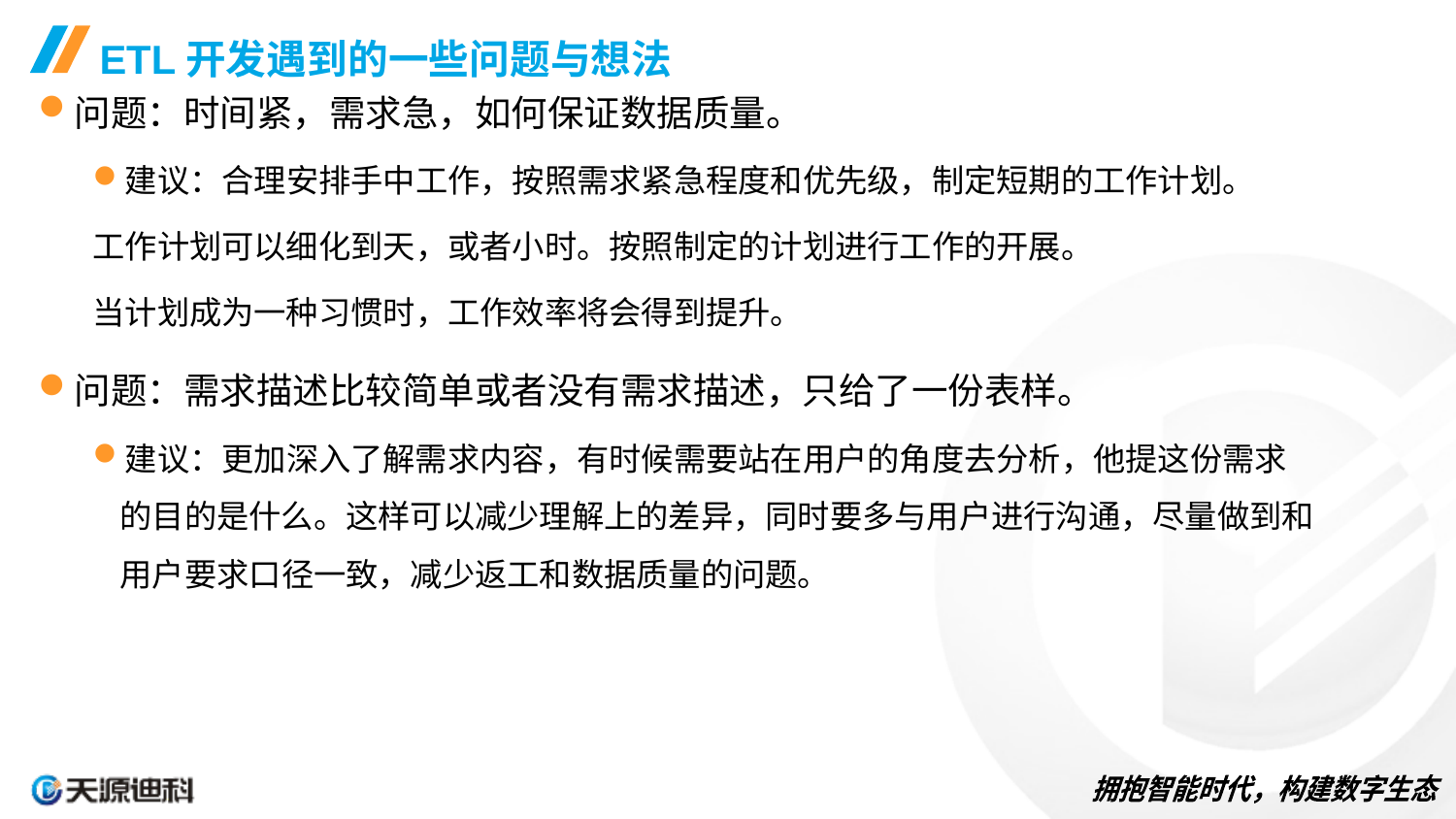

# ETL开发遇到的一些问题与想法
问题：时间紧，需求急，如何保证数据质量。
建议：合理安排手中工作，按照需求紧急程度和优先级，制定短期的工作计划。
工作计划可以细化到天，或者小时。按照制定的计划进行工作的开展。
当计划成为一种习惯时，工作效率将会得到提升。
问题：需求描述比较简单或者没有需求描述，只给了一份表样。
建议：更加深入了解需求内容，有时候需要站在用户的角度去分析，他提这份需求的目的是什么。这样可以减少理解上的差异，同时要多与用户进行沟通，尽量做到和用户要求口径一致，减少返工和数据质量的问题。

42
42
42